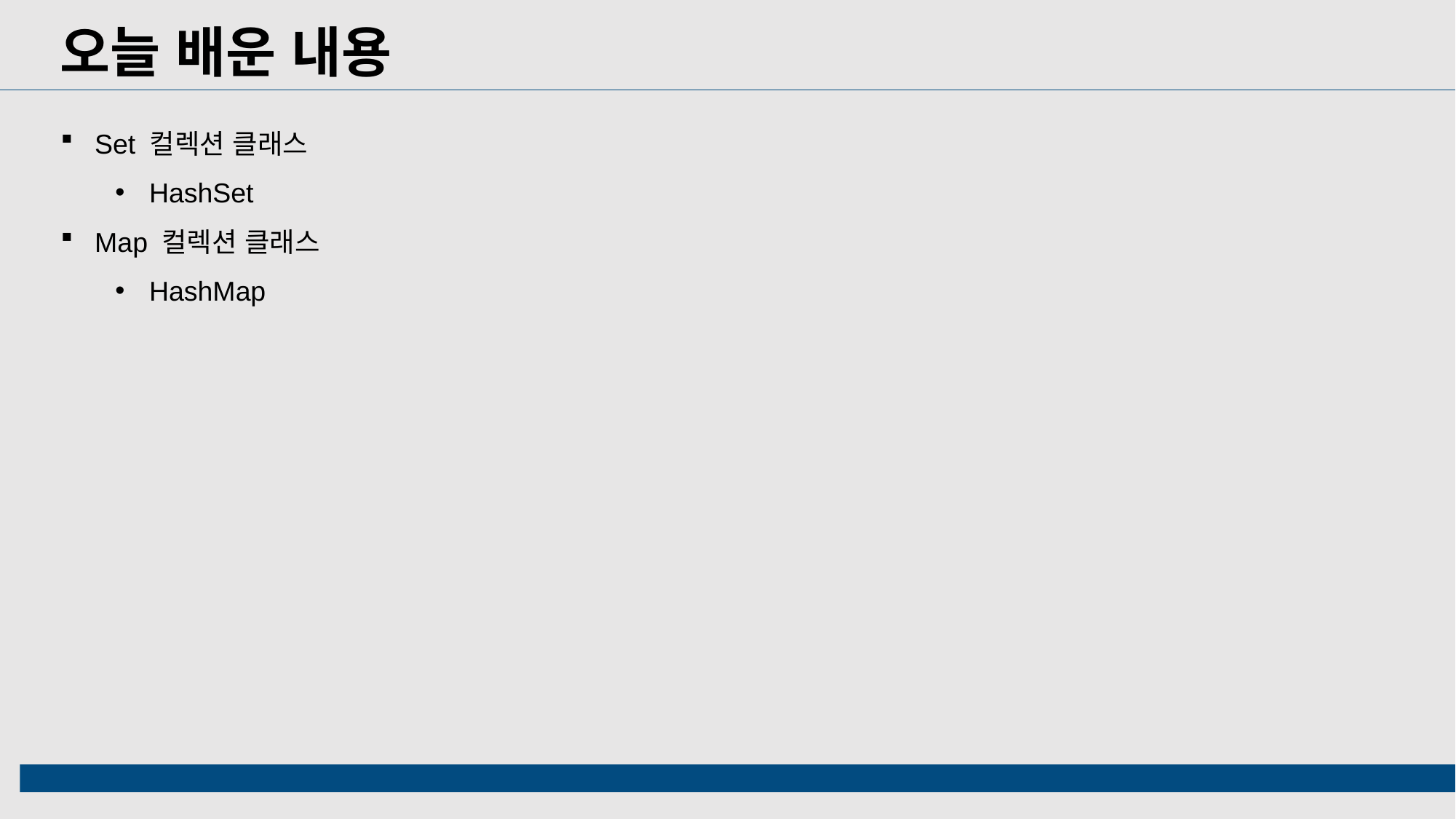

오늘 배운 내용
Set 컬렉션 클래스
HashSet
Map 컬렉션 클래스
HashMap